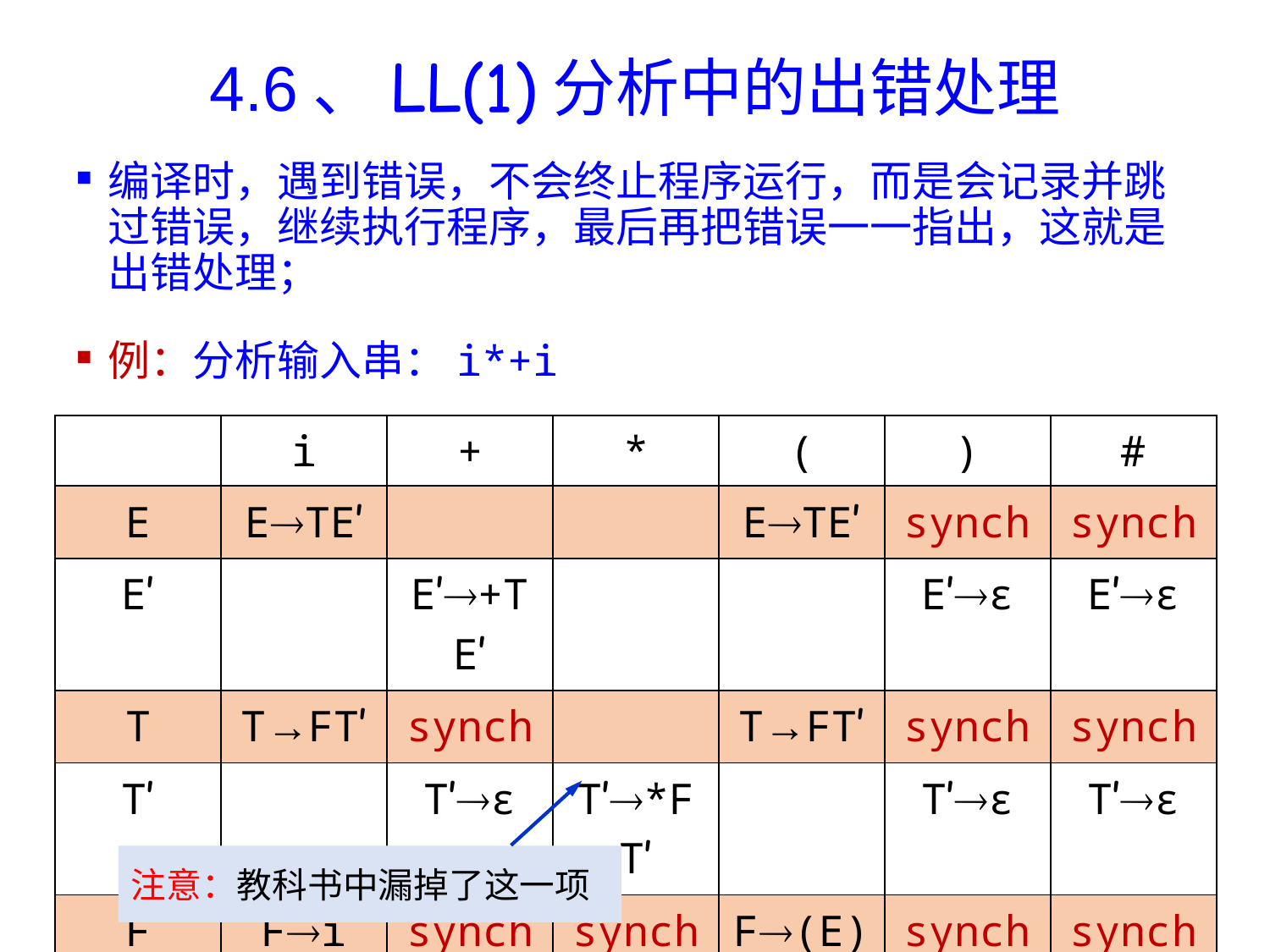

# 4.6、LL(1)分析中的出错处理
编译时，遇到错误，不会终止程序运行，而是会记录并跳过错误，继续执行程序，最后再把错误一一指出，这就是出错处理；
例：分析输入串：i*+i
|  | i | + | \* | ( | ) | # |
| --- | --- | --- | --- | --- | --- | --- |
| E | E→TE’ |  |  | E→TE’ | synch | synch |
| E’ |  | E’→+TE’ |  |  | E’→ε | E’→ε |
| T | T→FT’ | synch |  | T→FT’ | synch | synch |
| T’ |  | T’→ε | T’→\*FT’ |  | T’→ε | T’→ε |
| F | F→i | synch | synch | F→(E) | synch | synch |
注意：教科书中漏掉了这一项
34